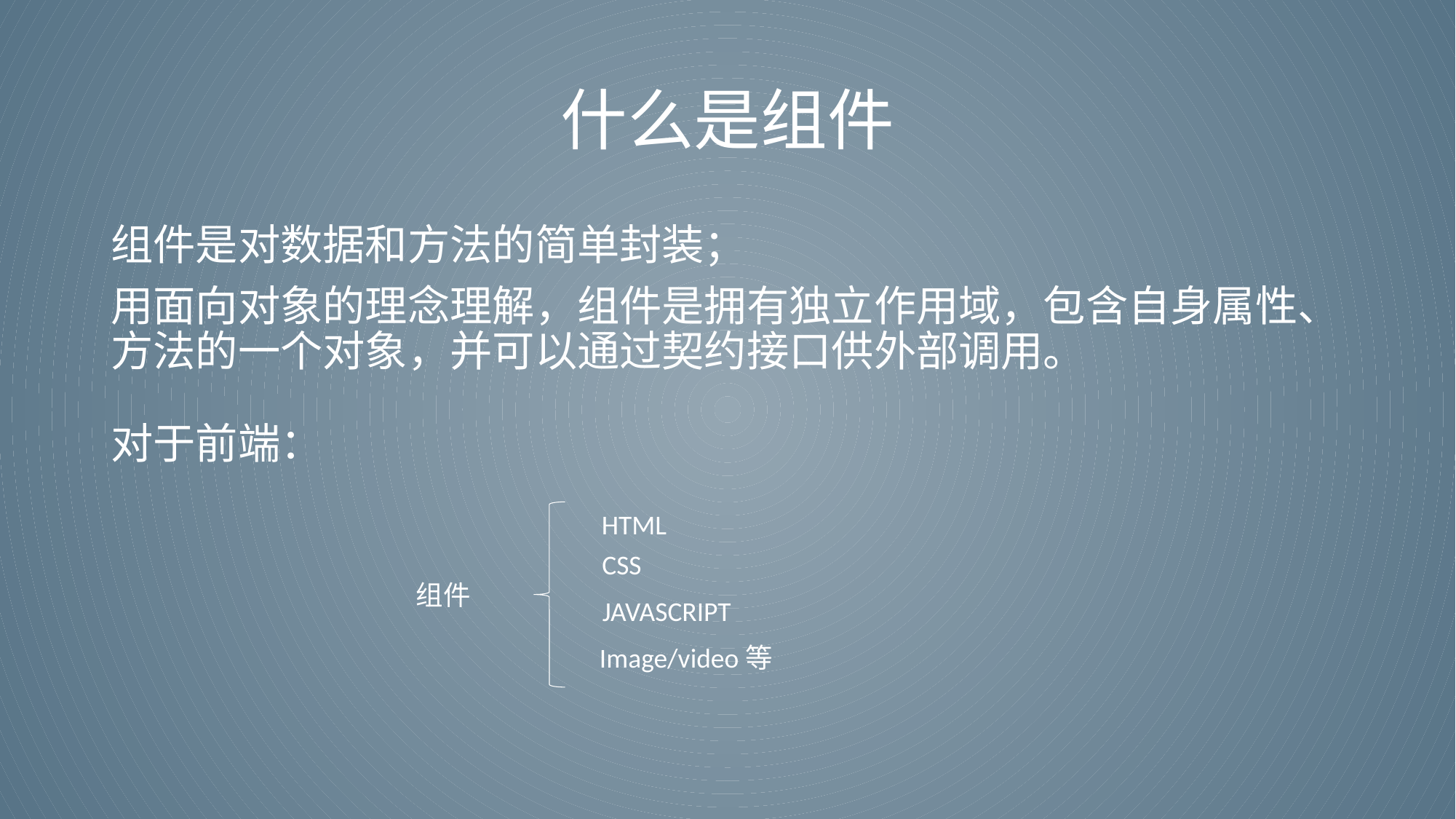

# 什么是组件
组件是对数据和方法的简单封装；
用面向对象的理念理解，组件是拥有独立作用域，包含自身属性、方法的一个对象，并可以通过契约接口供外部调用。
对于前端：

HTML
CSS
组件
JAVASCRIPT
Image/video等